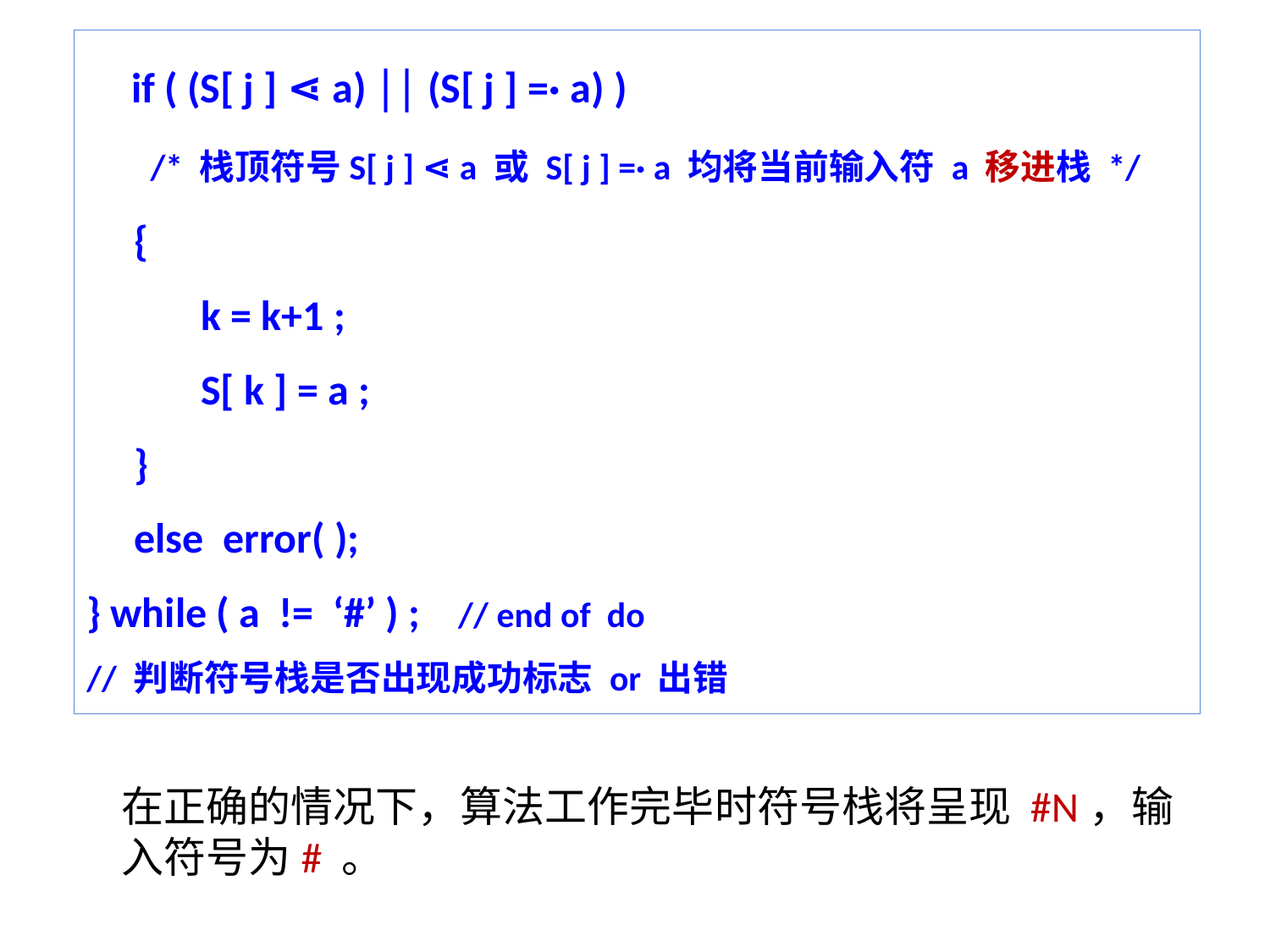

if ( (S[ j ] ⋖ a) ││ (S[ j ] =· a) )
	  /* 栈顶符号S[ j ] ⋖ a 或 S[ j ] =· a 均将当前输入符 a 移进栈 */
     {
	       k = k+1 ;
	       S[ k ] = a ;
	}
	else  error( );
} while ( a  !=  ‘#’ ) ;    // end of  do
// 判断符号栈是否出现成功标志 or 出错

在正确的情况下，算法工作完毕时符号栈将呈现 #N，输入符号为# 。